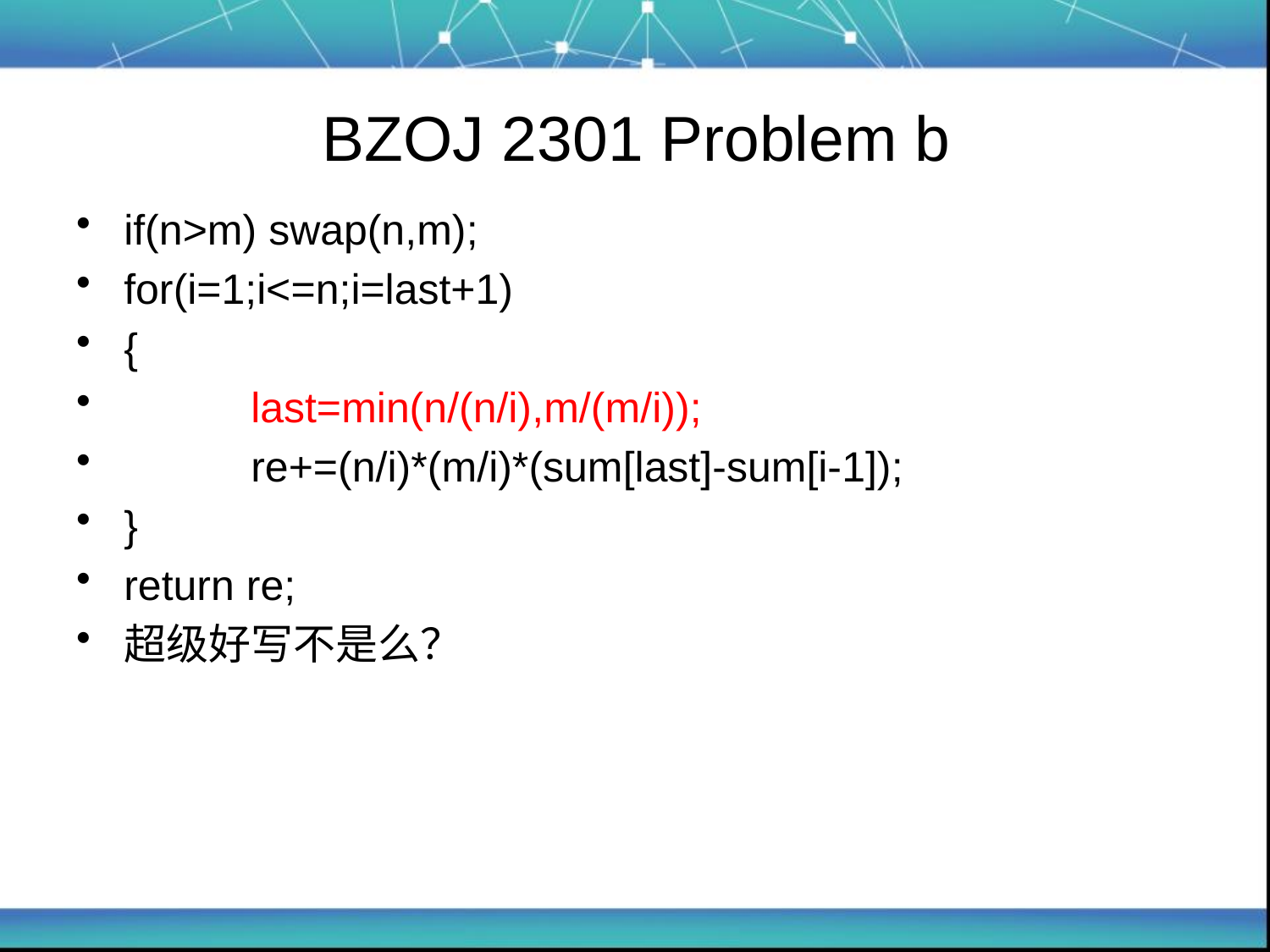

# BZOJ 2301 Problem b
if(n>m) swap(n,m);
for(i=1;i<=n;i=last+1)
{
	last=min(n/(n/i),m/(m/i));
	re+=(n/i)*(m/i)*(sum[last]-sum[i-1]);
}
return re;
超级好写不是么？